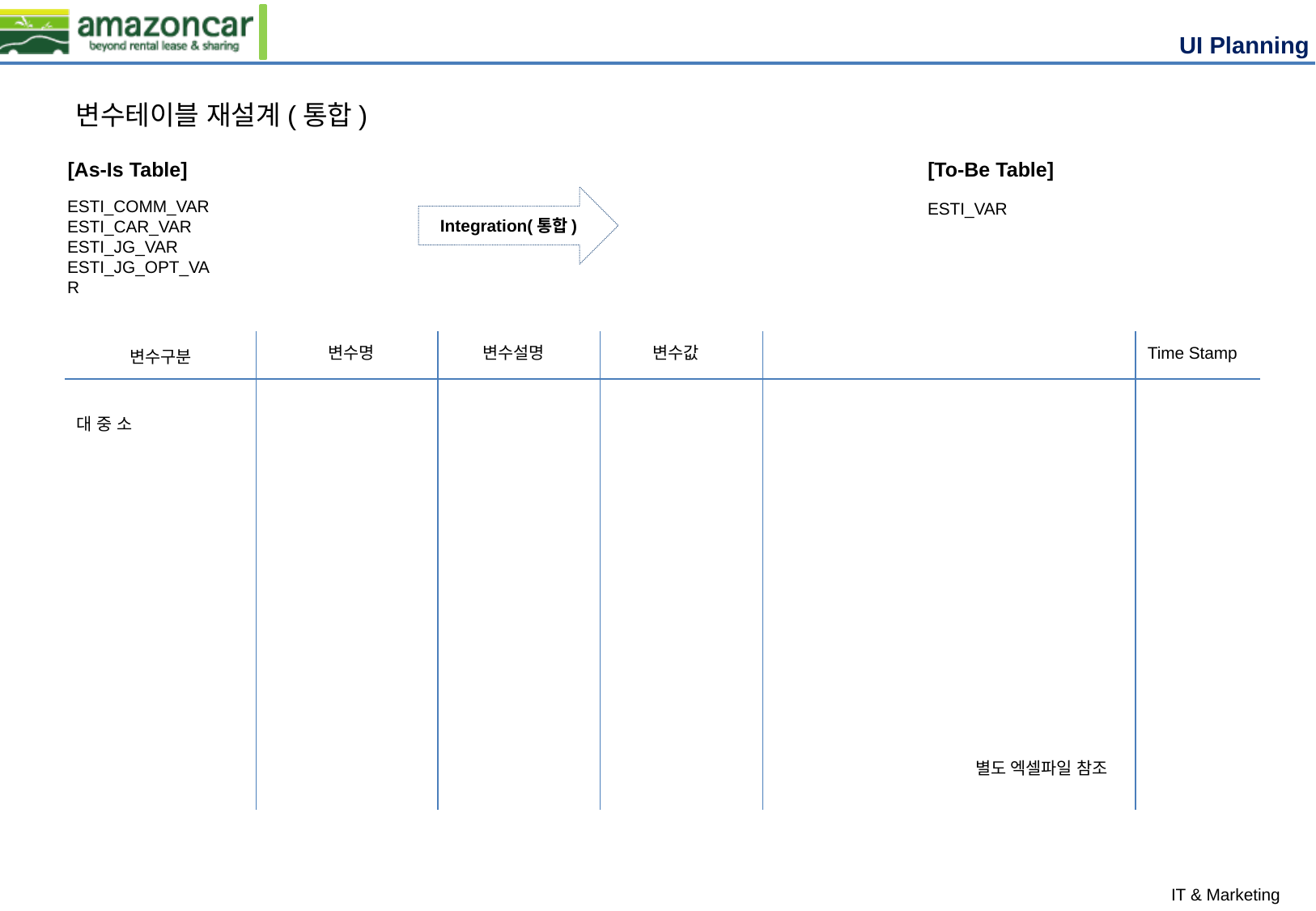

변수테이블 재설계(통합)
[To-Be Table]
[As-Is Table]
Integration(통합)
ESTI_COMM_VAR
ESTI_CAR_VAR
ESTI_JG_VAR
ESTI_JG_OPT_VAR
ESTI_VAR
변수명
변수설명
변수값
Time Stamp
변수구분
대 중 소
별도 엑셀파일 참조